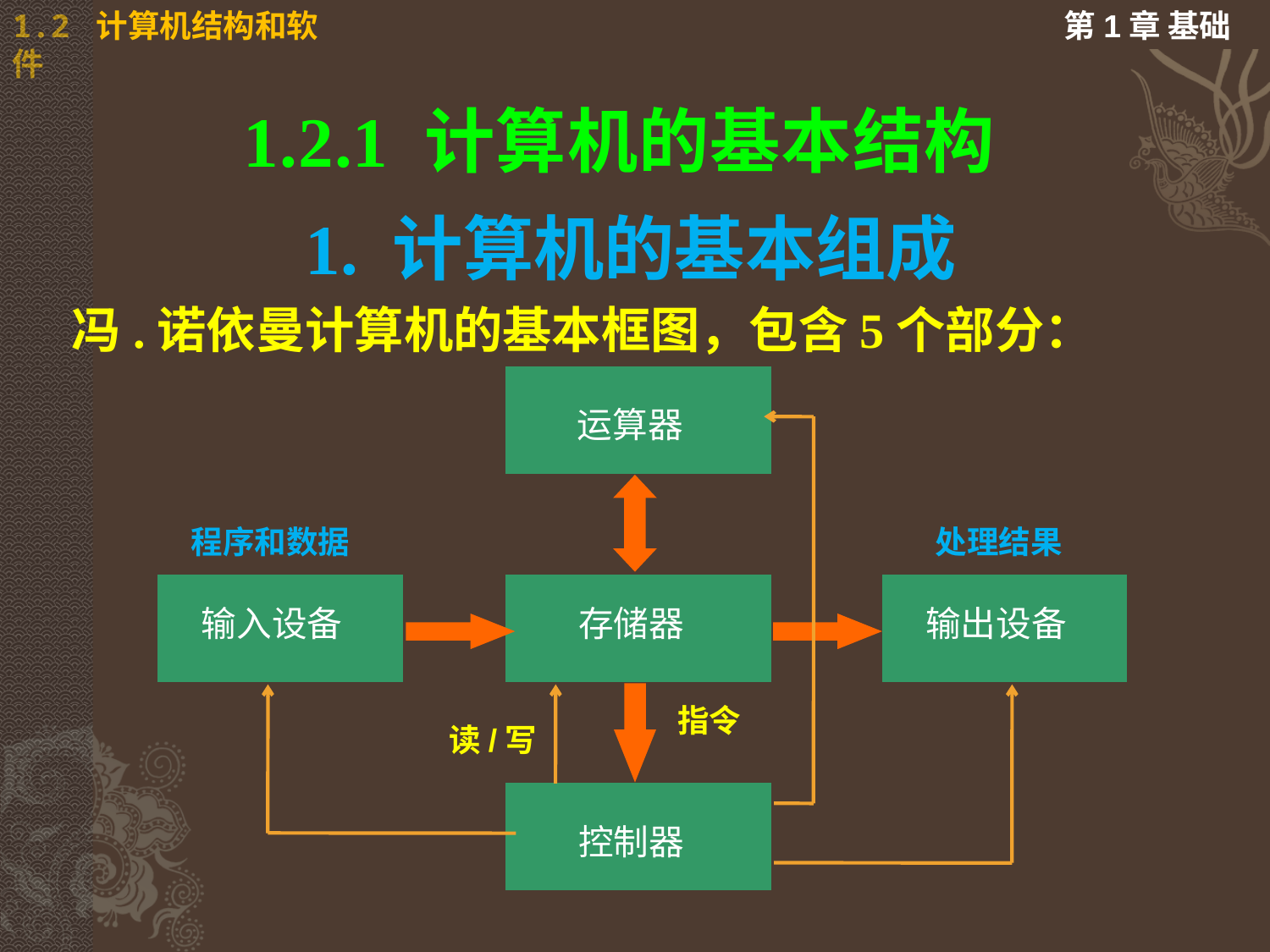

# 1.2.1 计算机的基本结构
1. 计算机的基本组成
冯.诺依曼计算机的基本框图，包含5个部分：

运算器

程序和数据
处理结果

输入设备
存储器
输出设备

指令

读/写

控制器